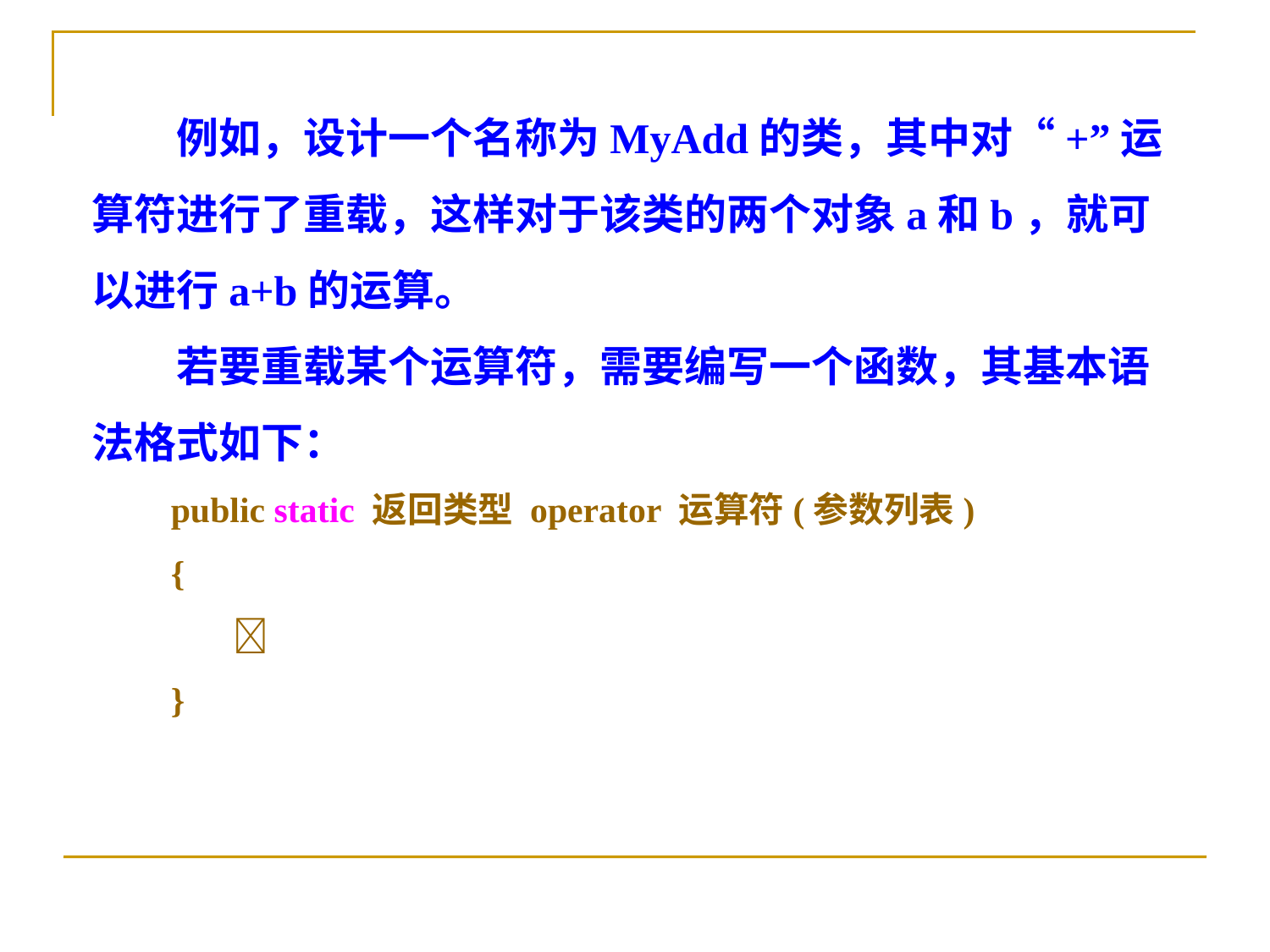

例如，设计一个名称为MyAdd的类，其中对“+”运算符进行了重载，这样对于该类的两个对象a和b，就可以进行a+b的运算。
　　若要重载某个运算符，需要编写一个函数，其基本语法格式如下：
　　public static 返回类型 operator 运算符(参数列表)
　　{
　　　　…
　　}